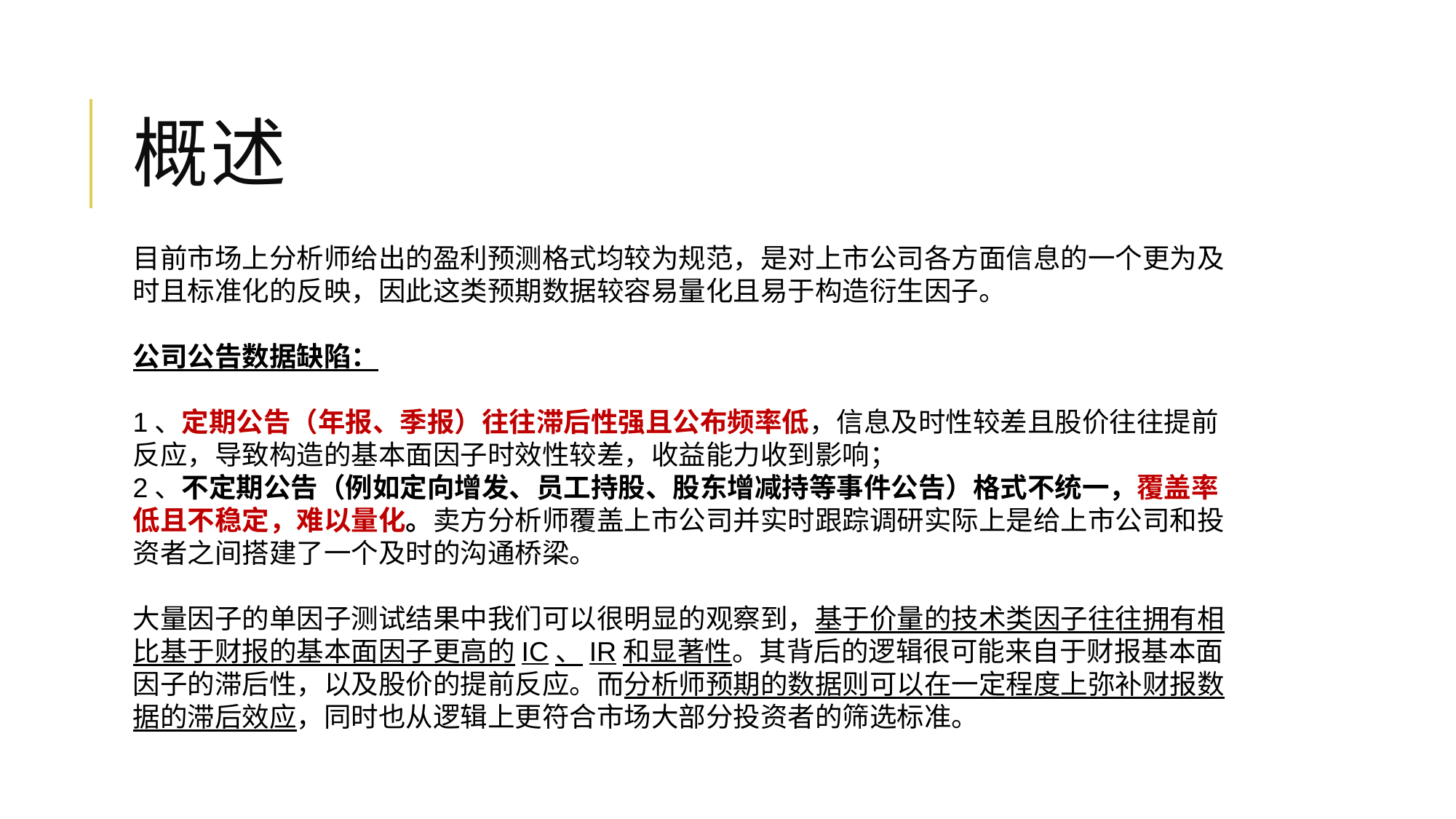

# 概述
目前市场上分析师给出的盈利预测格式均较为规范，是对上市公司各方面信息的一个更为及时且标准化的反映，因此这类预期数据较容易量化且易于构造衍生因子。

公司公告数据缺陷：

1、定期公告（年报、季报）往往滞后性强且公布频率低，信息及时性较差且股价往往提前反应，导致构造的基本面因子时效性较差，收益能力收到影响；
2、不定期公告（例如定向增发、员工持股、股东增减持等事件公告）格式不统一，覆盖率低且不稳定，难以量化。卖方分析师覆盖上市公司并实时跟踪调研实际上是给上市公司和投资者之间搭建了一个及时的沟通桥梁。

大量因子的单因子测试结果中我们可以很明显的观察到，基于价量的技术类因子往往拥有相比基于财报的基本面因子更高的IC、IR和显著性。其背后的逻辑很可能来自于财报基本面因子的滞后性，以及股价的提前反应。而分析师预期的数据则可以在一定程度上弥补财报数据的滞后效应，同时也从逻辑上更符合市场大部分投资者的筛选标准。